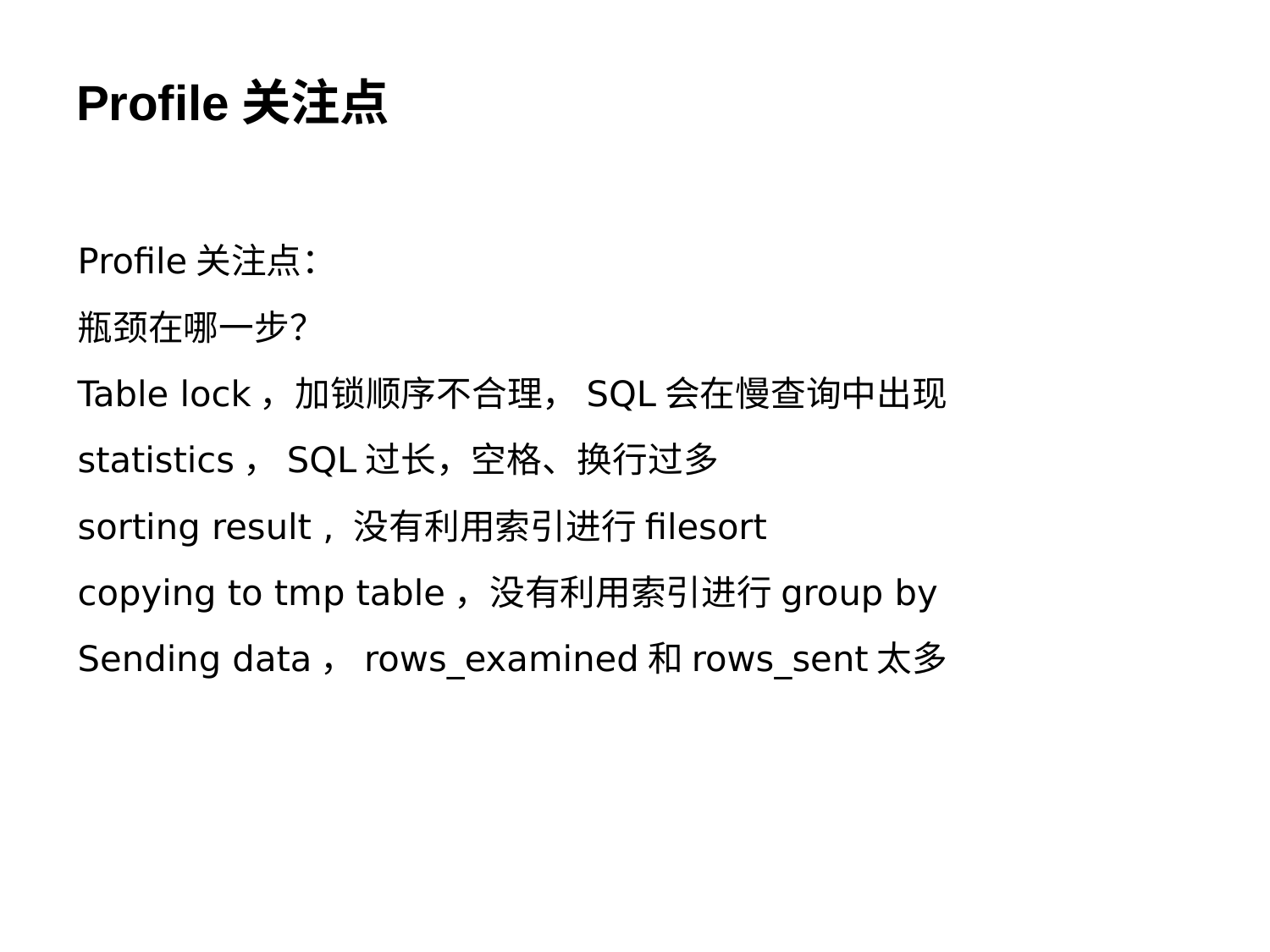

# Profile关注点
Profile关注点：
瓶颈在哪一步？
Table lock，加锁顺序不合理，SQL会在慢查询中出现
statistics，SQL过长，空格、换行过多
sorting result , 没有利用索引进行filesort
copying to tmp table，没有利用索引进行group by
Sending data，rows_examined和rows_sent太多